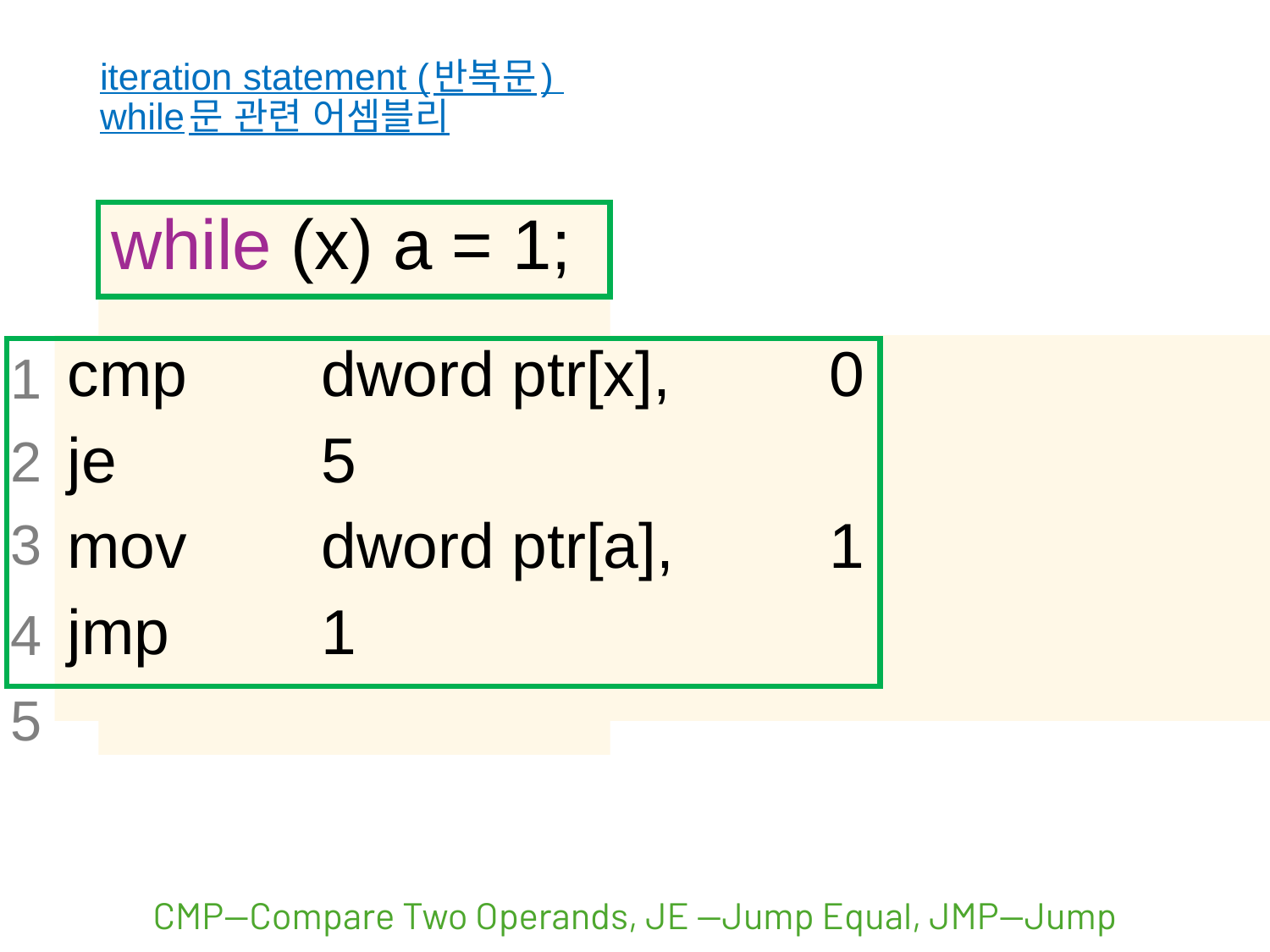

# iteration statement (반복문) while문 관련 어셈블리
while (x) a = 1;

cmp		dword ptr[x],		0
je		5
mov		dword ptr[a],		1
jmp		1

1
2
3
4
5
CMP—Compare Two Operands, JE —Jump Equal, JMP—Jump